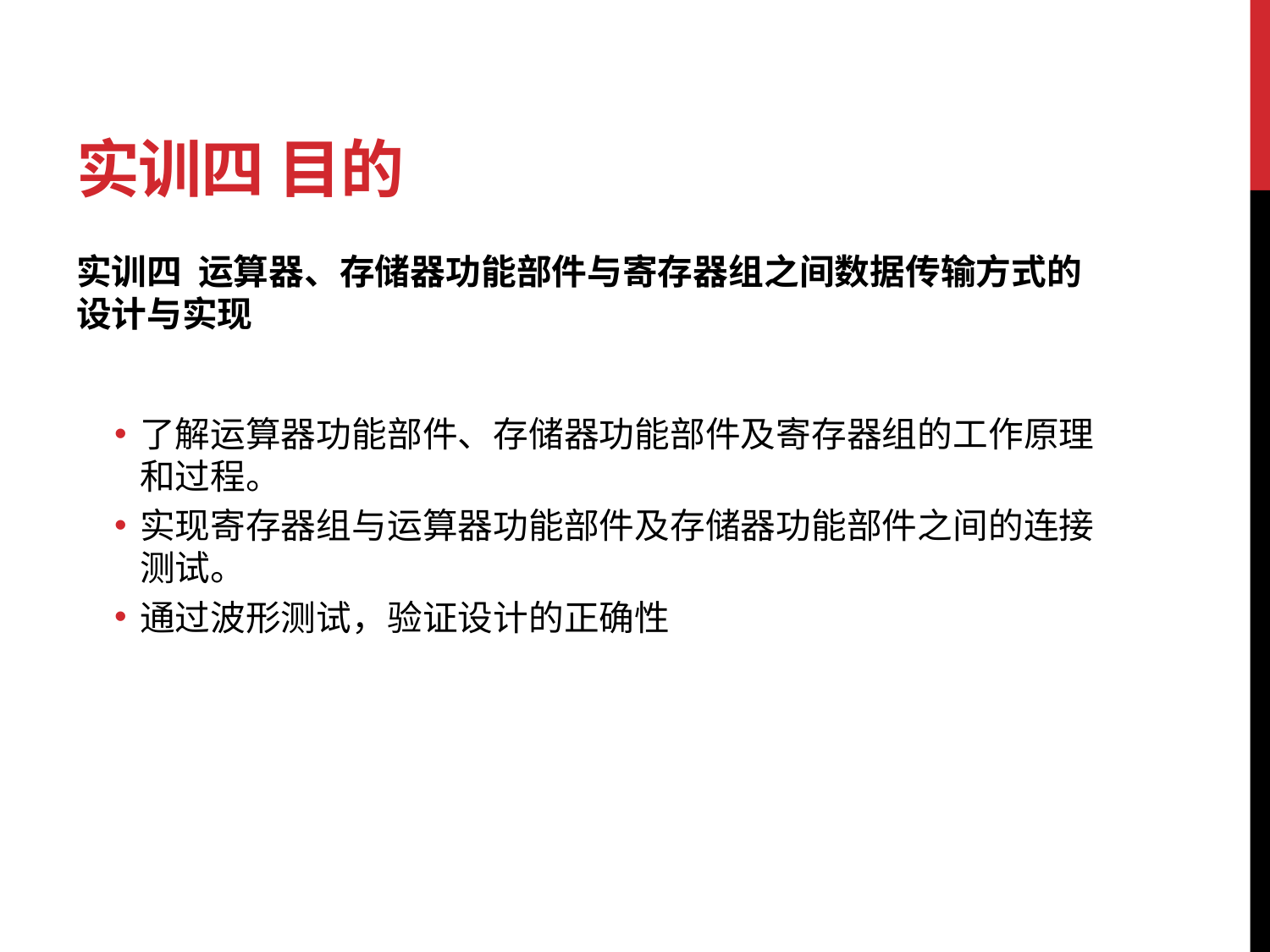

# 实训四 目的
实训四  运算器、存储器功能部件与寄存器组之间数据传输方式的设计与实现

了解运算器功能部件、存储器功能部件及寄存器组的工作原理和过程。
实现寄存器组与运算器功能部件及存储器功能部件之间的连接测试。
通过波形测试，验证设计的正确性